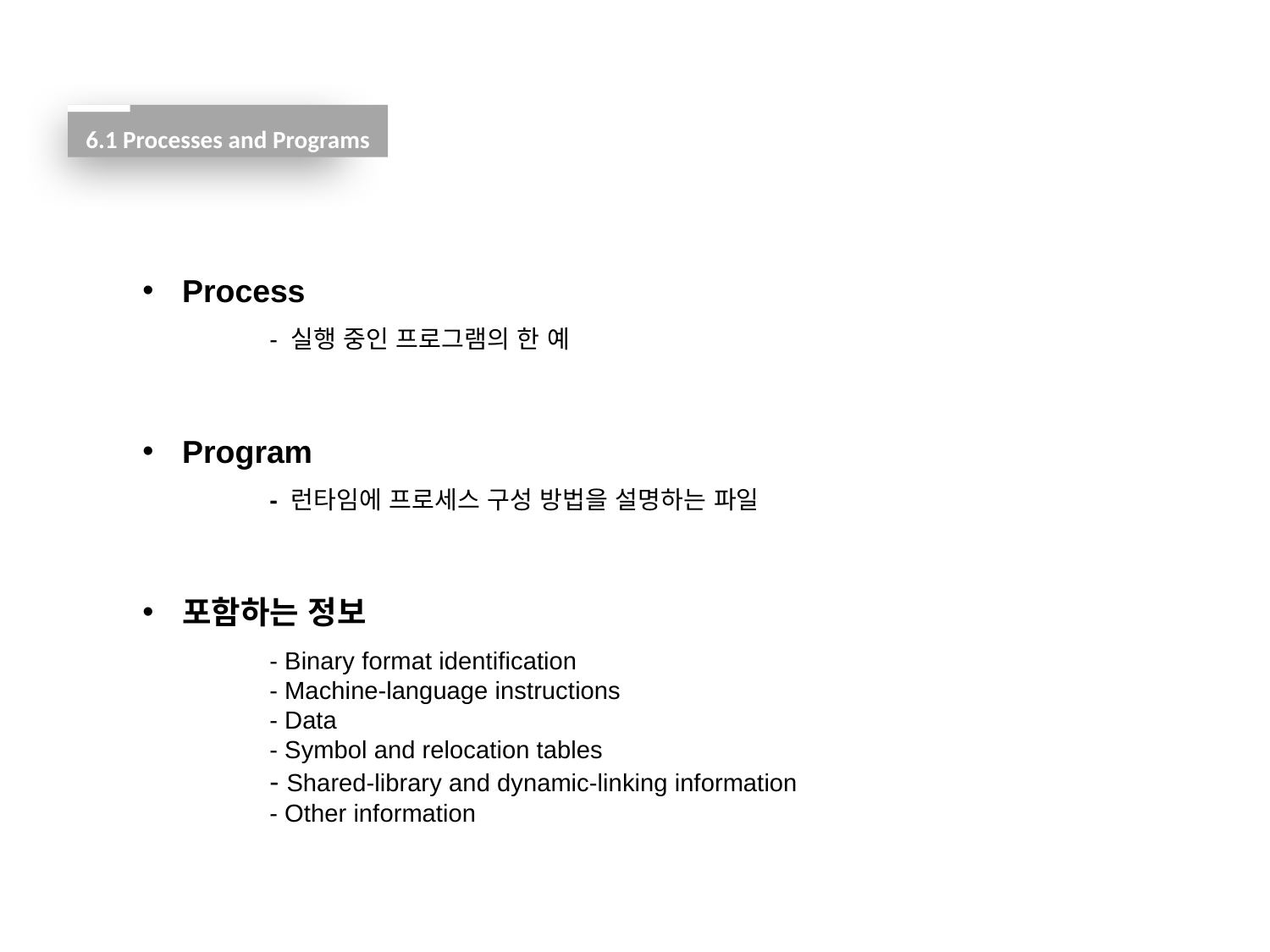

6.1 Processes and Programs

Process
	- 실행 중인 프로그램의 한 예

Program
	- 런타임에 프로세스 구성 방법을 설명하는 파일

포함하는 정보
	- Binary format identification
	- Machine-language instructions
	- Data
	- Symbol and relocation tables
	- Shared-library and dynamic-linking information
	- Other information